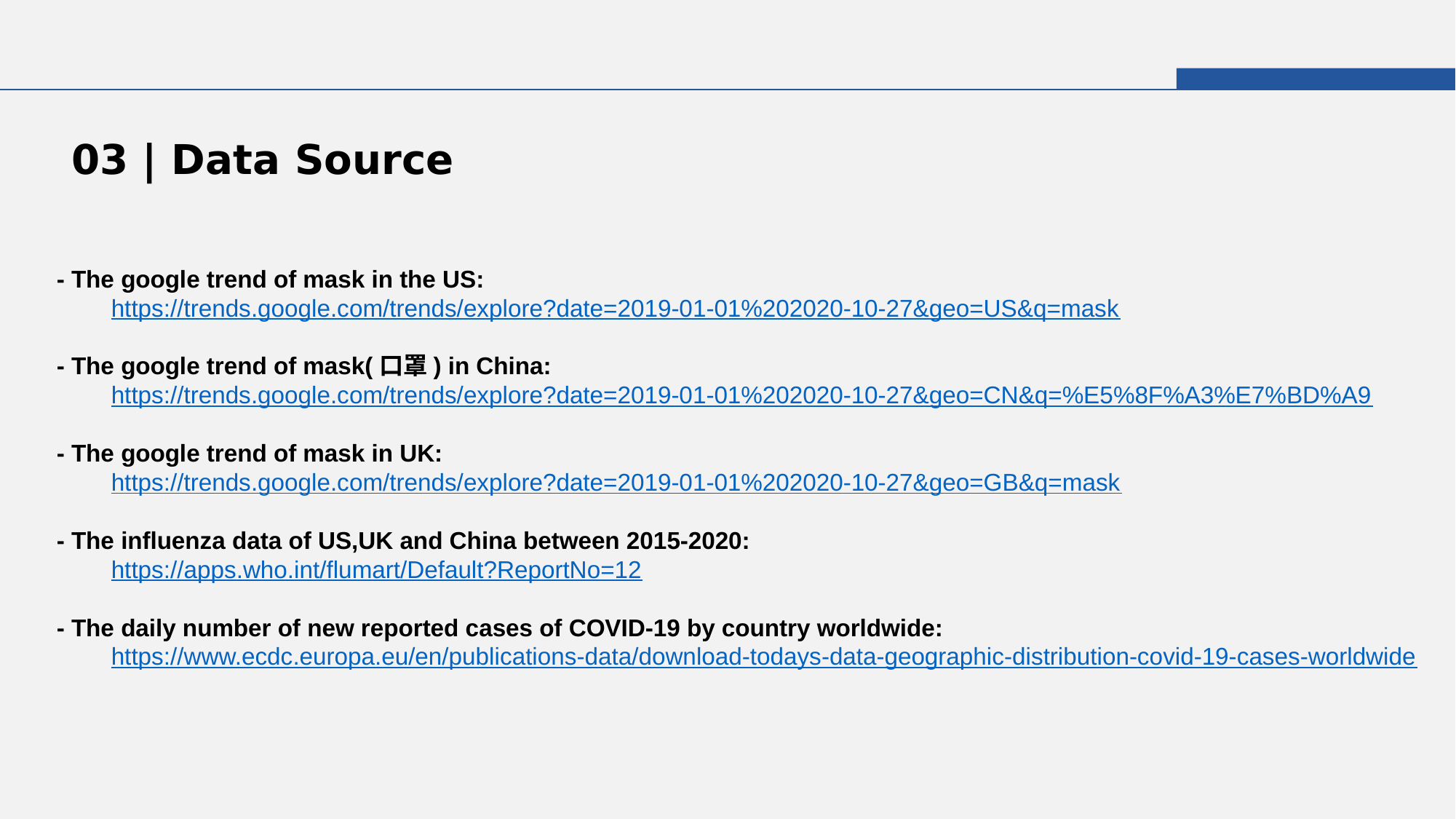

03 | Data Source
- The google trend of mask in the US:
https://trends.google.com/trends/explore?date=2019-01-01%202020-10-27&geo=US&q=mask

- The google trend of mask(口罩) in China:
https://trends.google.com/trends/explore?date=2019-01-01%202020-10-27&geo=CN&q=%E5%8F%A3%E7%BD%A9

- The google trend of mask in UK:
https://trends.google.com/trends/explore?date=2019-01-01%202020-10-27&geo=GB&q=mask

- The influenza data of US,UK and China between 2015-2020:
https://apps.who.int/flumart/Default?ReportNo=12

- The daily number of new reported cases of COVID-19 by country worldwide:
https://www.ecdc.europa.eu/en/publications-data/download-todays-data-geographic-distribution-covid-19-cases-worldwide